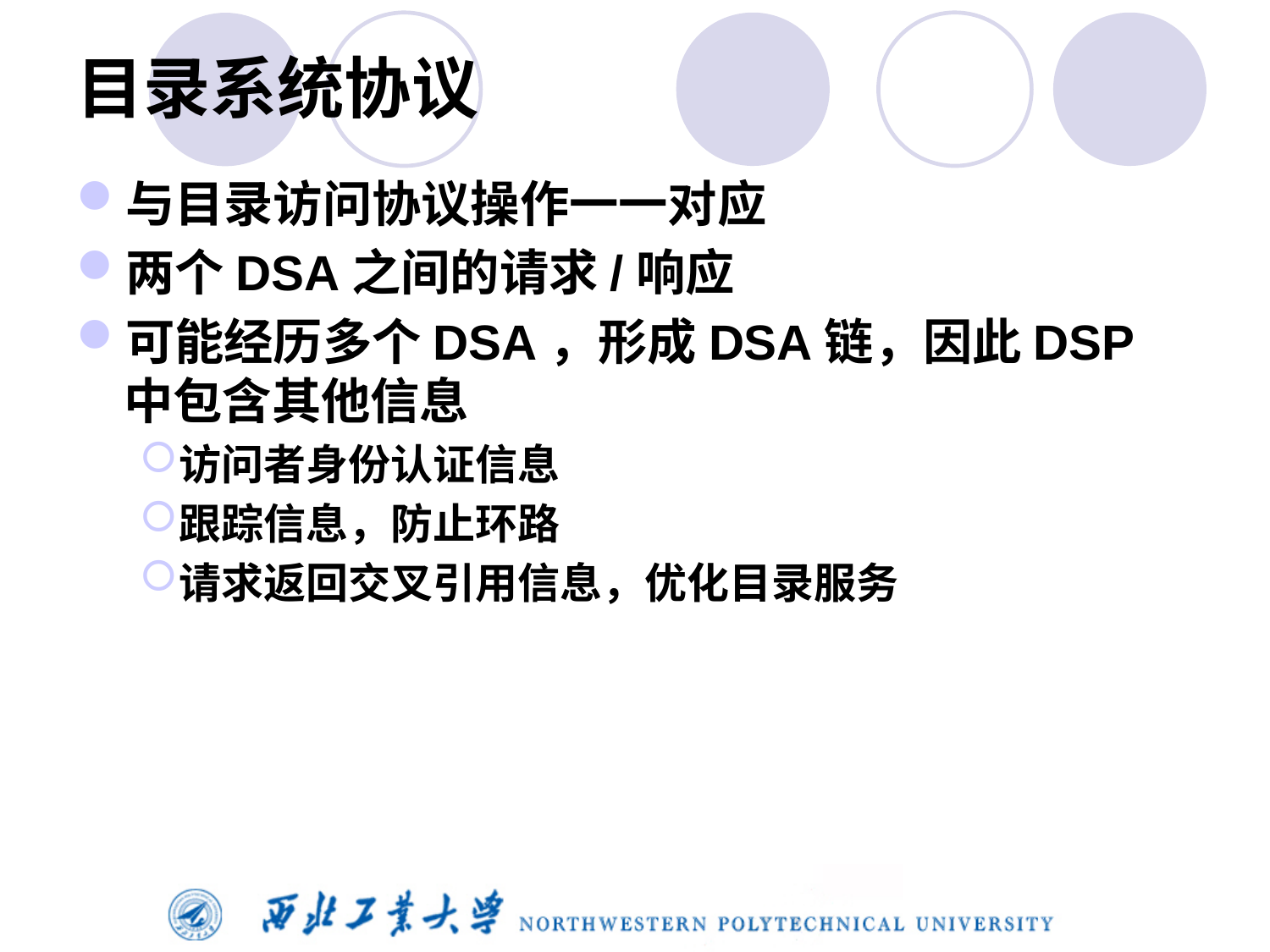

# 目录系统协议
与目录访问协议操作一一对应
两个DSA之间的请求/响应
可能经历多个DSA，形成DSA链，因此DSP中包含其他信息
访问者身份认证信息
跟踪信息，防止环路
请求返回交叉引用信息，优化目录服务